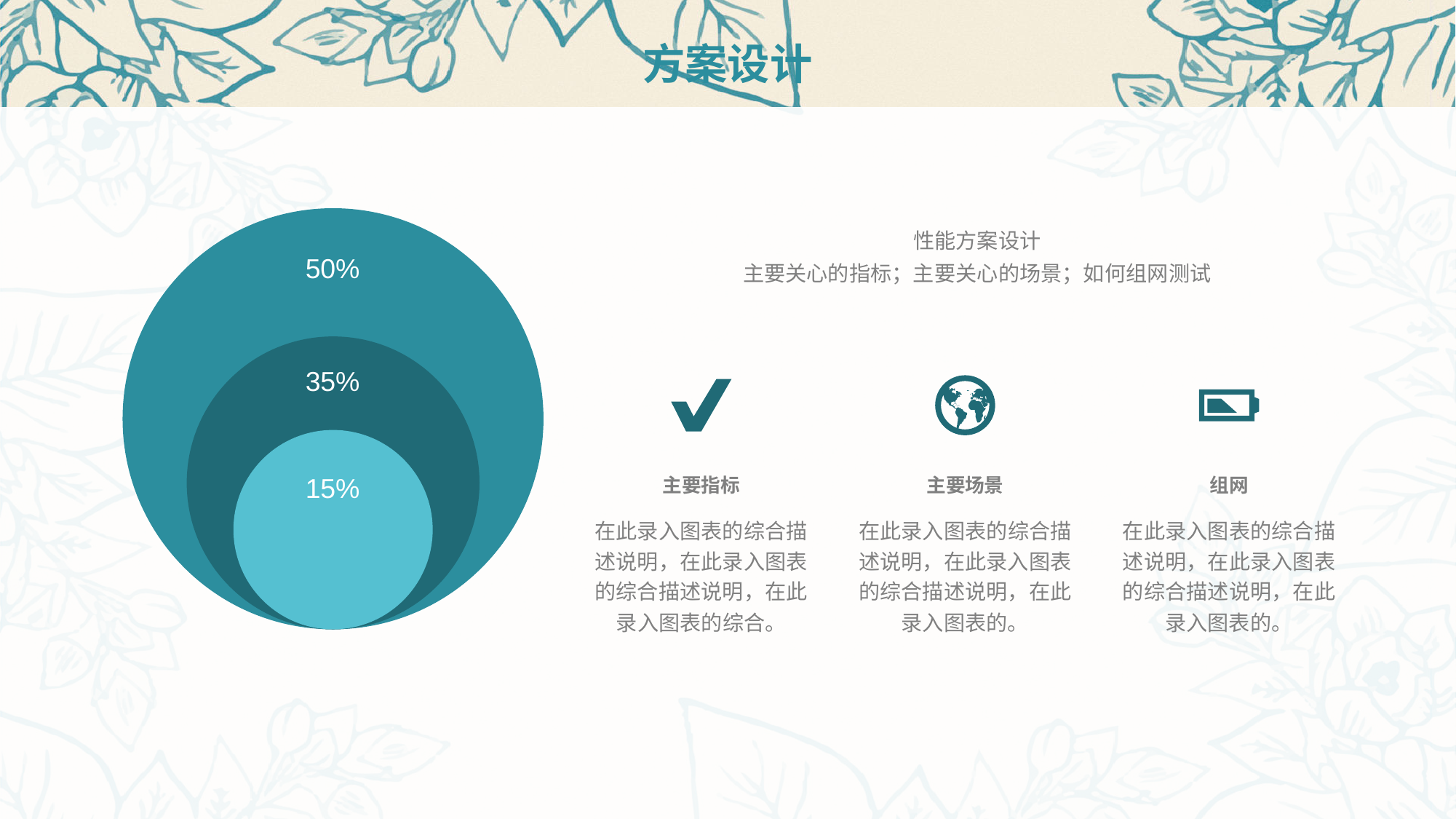

# 方案设计

50%
性能方案设计
主要关心的指标；主要关心的场景；如何组网测试

35%

15%
主要指标
主要场景
组网
在此录入图表的综合描述说明，在此录入图表的综合描述说明，在此录入图表的综合。
在此录入图表的综合描述说明，在此录入图表的综合描述说明，在此录入图表的。
在此录入图表的综合描述说明，在此录入图表的综合描述说明，在此录入图表的。